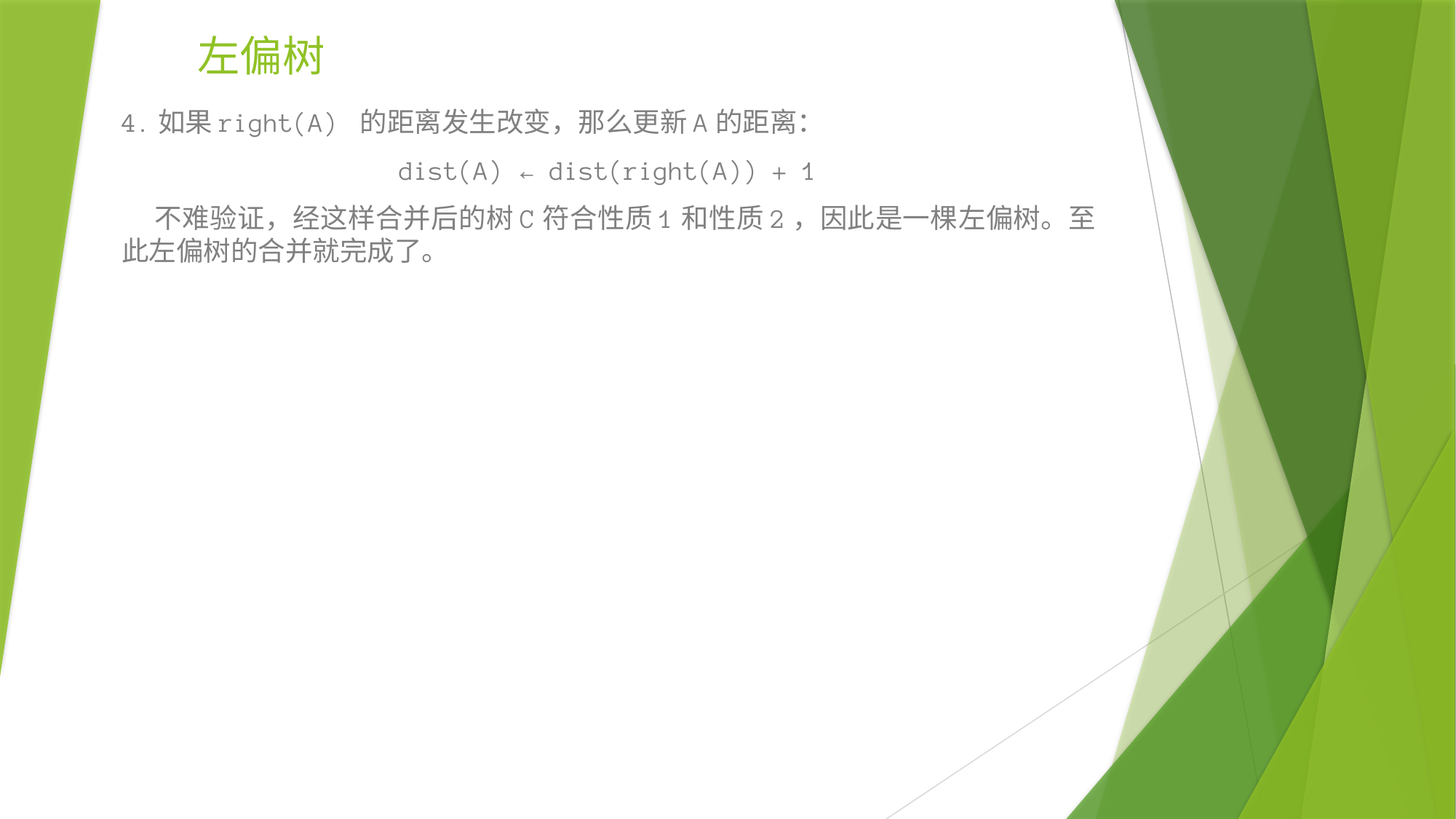

# 左偏树
4.如果right(A) 的距离发生改变，那么更新A的距离：
dist(A) ← dist(right(A)) + 1
    不难验证，经这样合并后的树C符合性质1和性质2，因此是一棵左偏树。至此左偏树的合并就完成了。